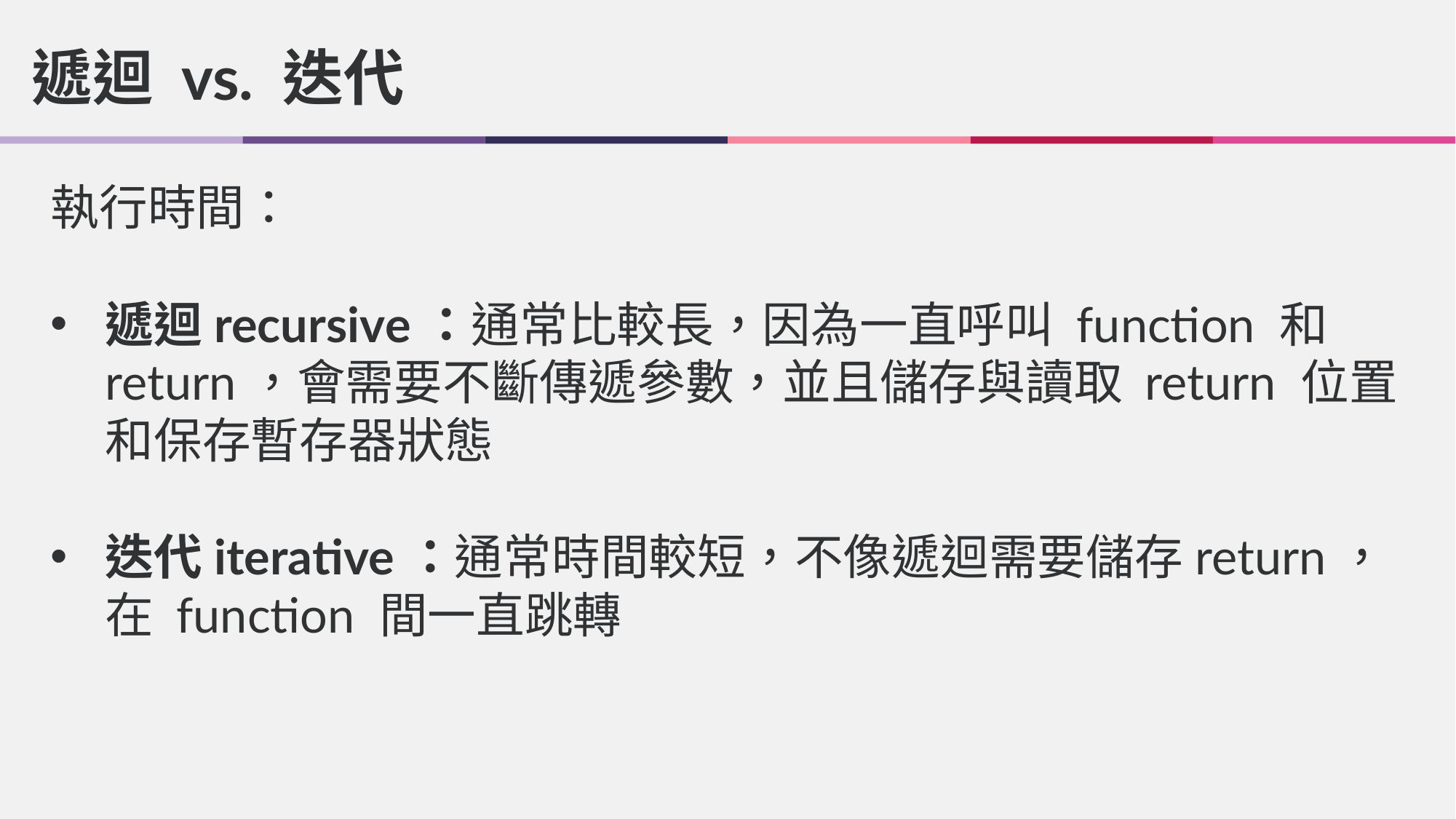

遞迴 vs. 迭代
執行時間：

遞迴recursive：通常比較長，因為一直呼叫 function 和 return，會需要不斷傳遞參數，並且儲存與讀取 return 位置和保存暫存器狀態

迭代iterative：通常時間較短，不像遞迴需要儲存return，在 function 間一直跳轉